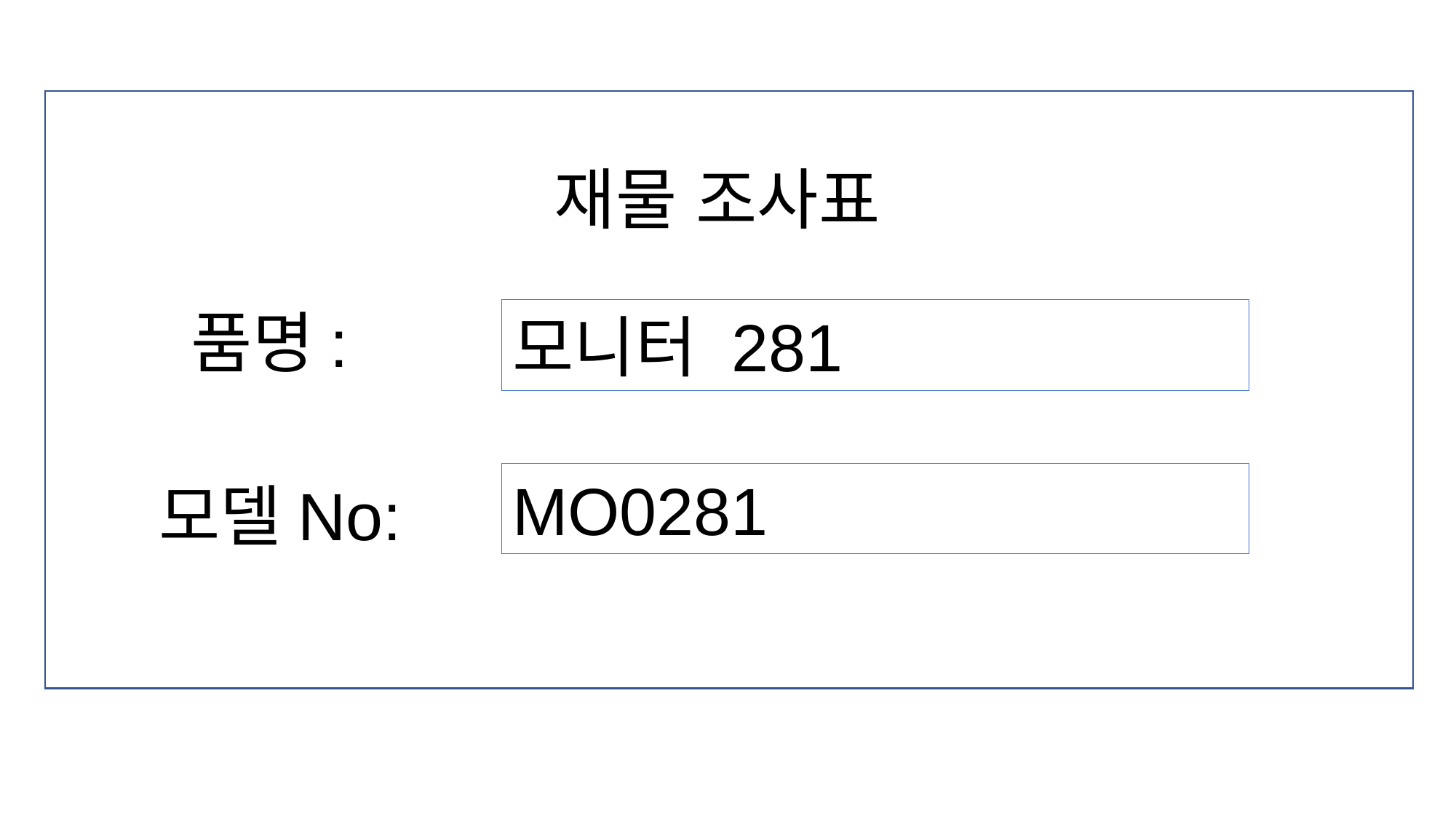

재물 조사표
품명:
모니터 281
MO0281
모델No: